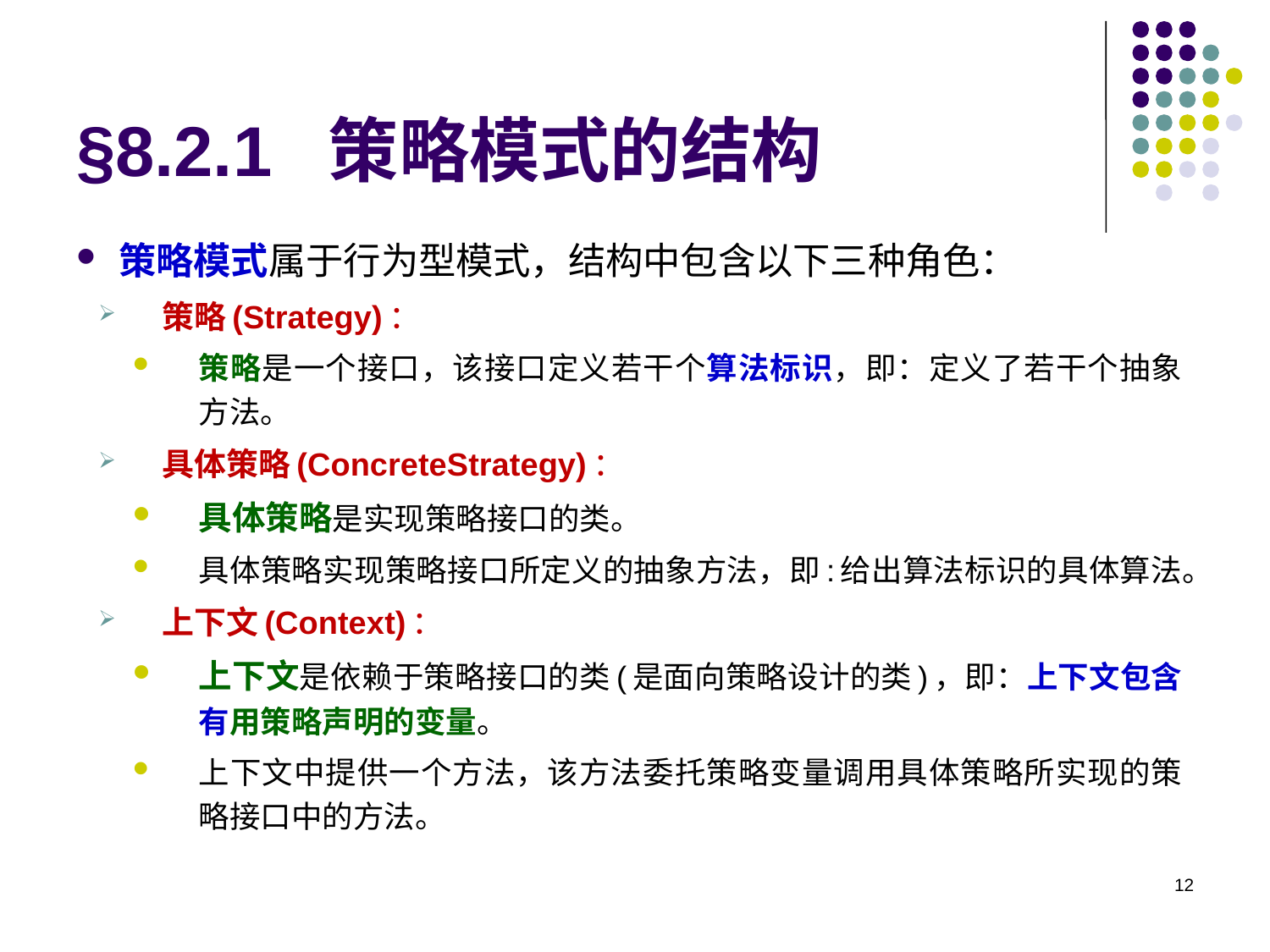

# §8.2.1  策略模式的结构
策略模式属于行为型模式，结构中包含以下三种角色：
策略(Strategy)：
策略是一个接口，该接口定义若干个算法标识，即：定义了若干个抽象方法。
具体策略(ConcreteStrategy)：
具体策略是实现策略接口的类。
具体策略实现策略接口所定义的抽象方法，即:给出算法标识的具体算法。
上下文(Context)：
上下文是依赖于策略接口的类(是面向策略设计的类)，即：上下文包含有用策略声明的变量。
上下文中提供一个方法，该方法委托策略变量调用具体策略所实现的策略接口中的方法。

12